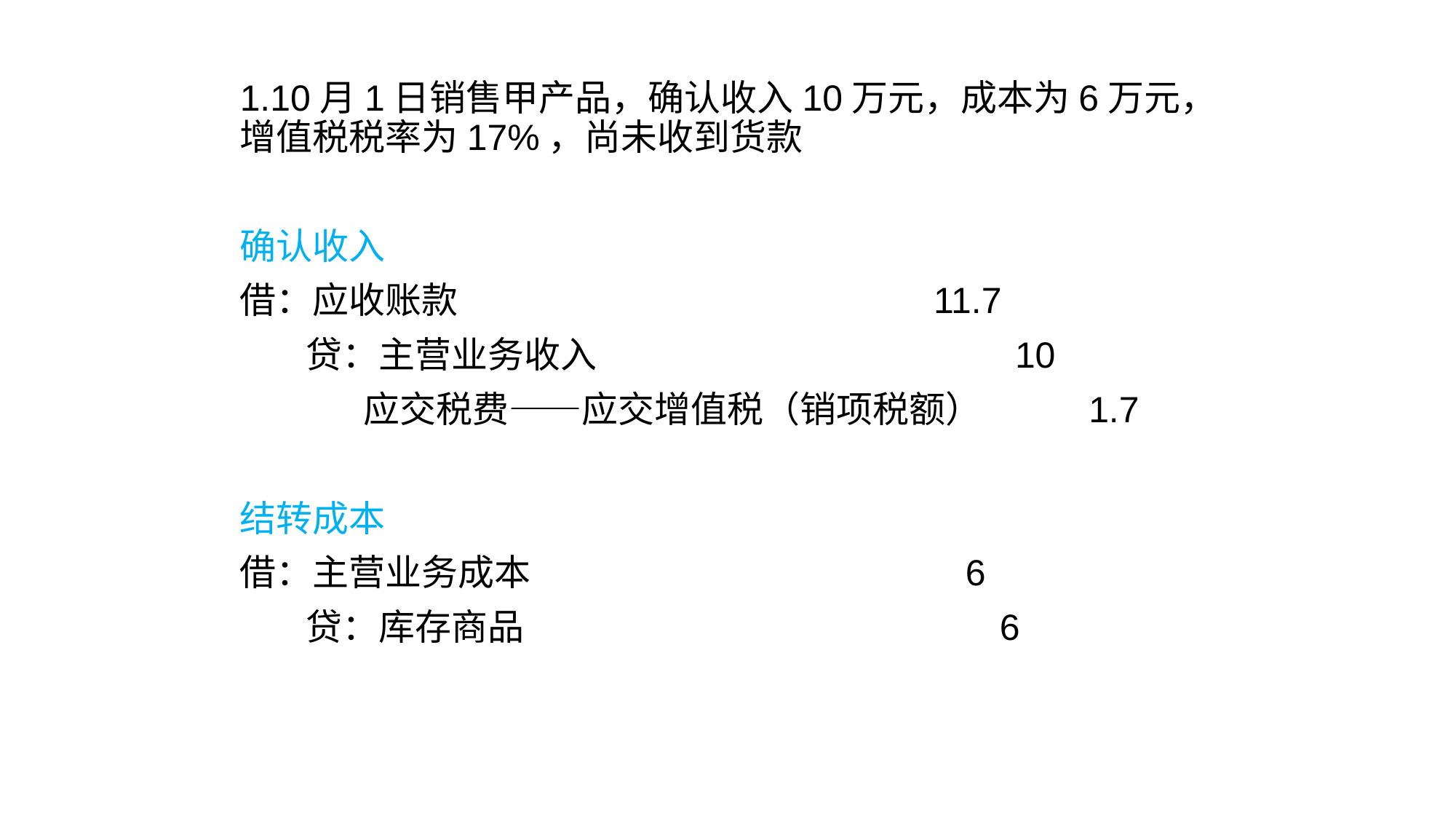

1.10月1日销售甲产品，确认收入10万元，成本为6万元，增值税税率为17%，尚未收到货款

确认收入
借：应收账款                                                         11.7
       贷：主营业务收入                                                  10
              应交税费——应交增值税（销项税额）            1.7

结转成本
借：主营业务成本                                                    6
       贷：库存商品                                                         6